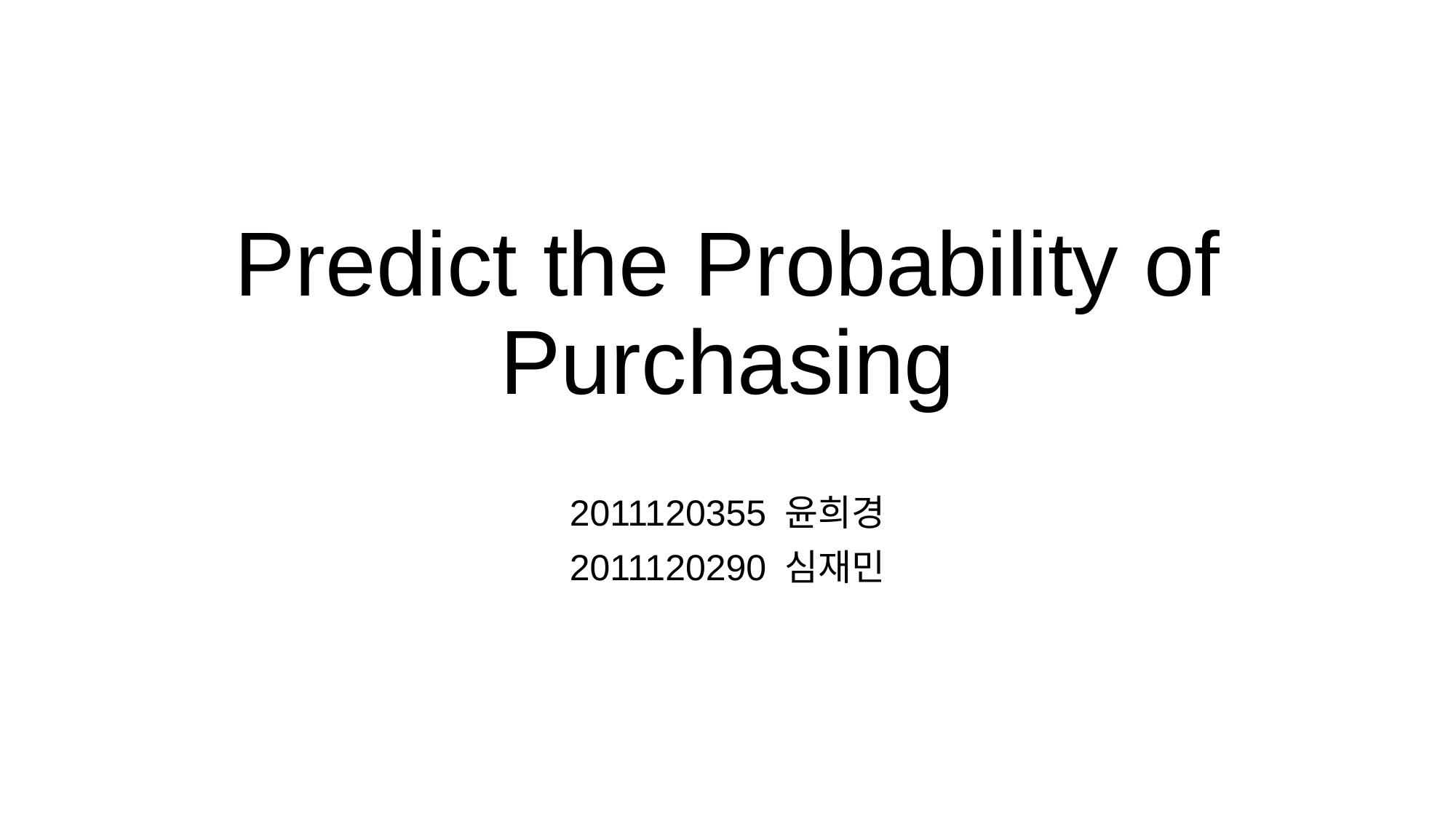

# Predict the Probability of Purchasing

2011120355 윤희경
2011120290 심재민